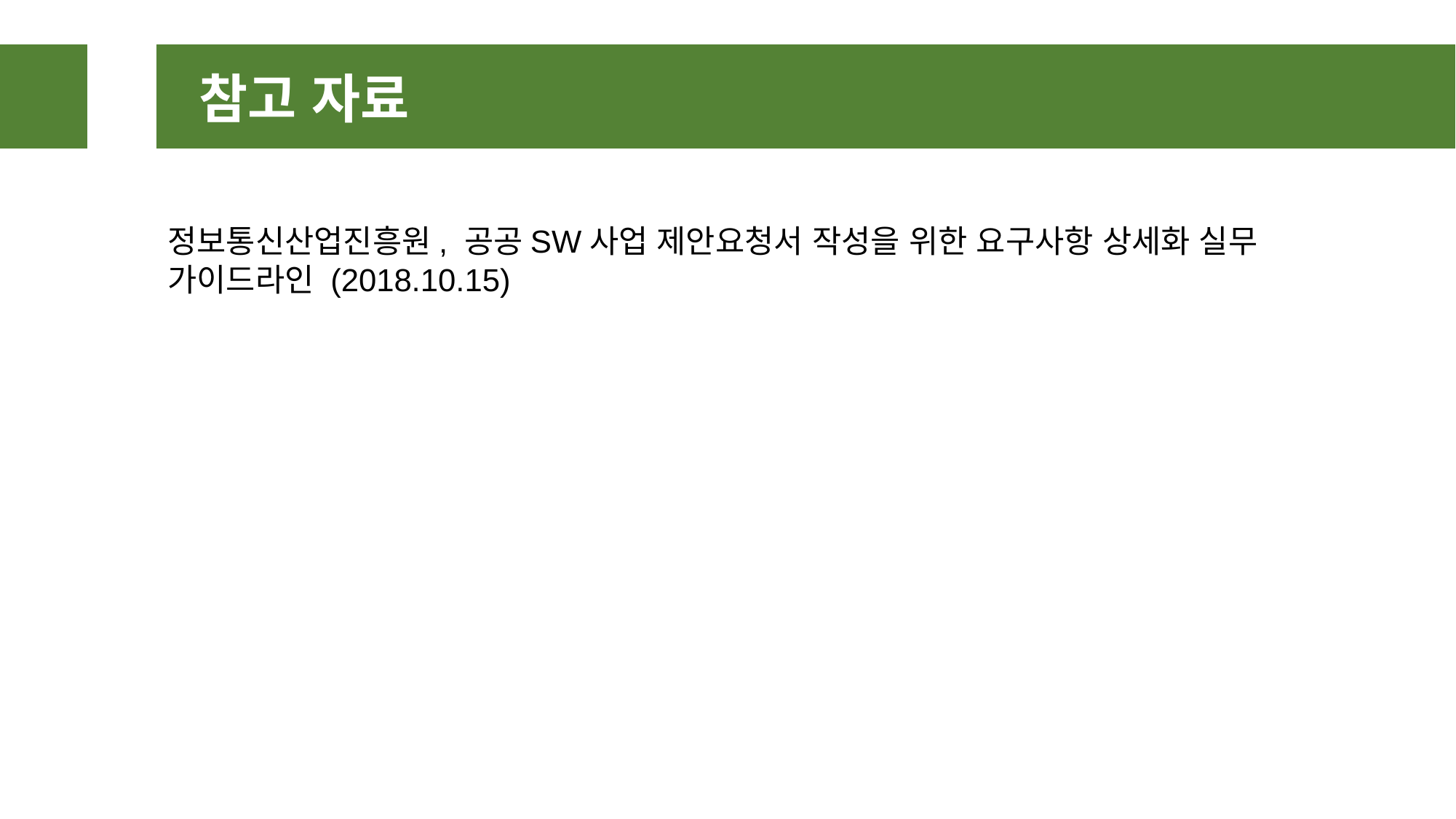

참고 자료
정보통신산업진흥원, 공공SW사업 제안요청서 작성을 위한 요구사항 상세화 실무 가이드라인 (2018.10.15)